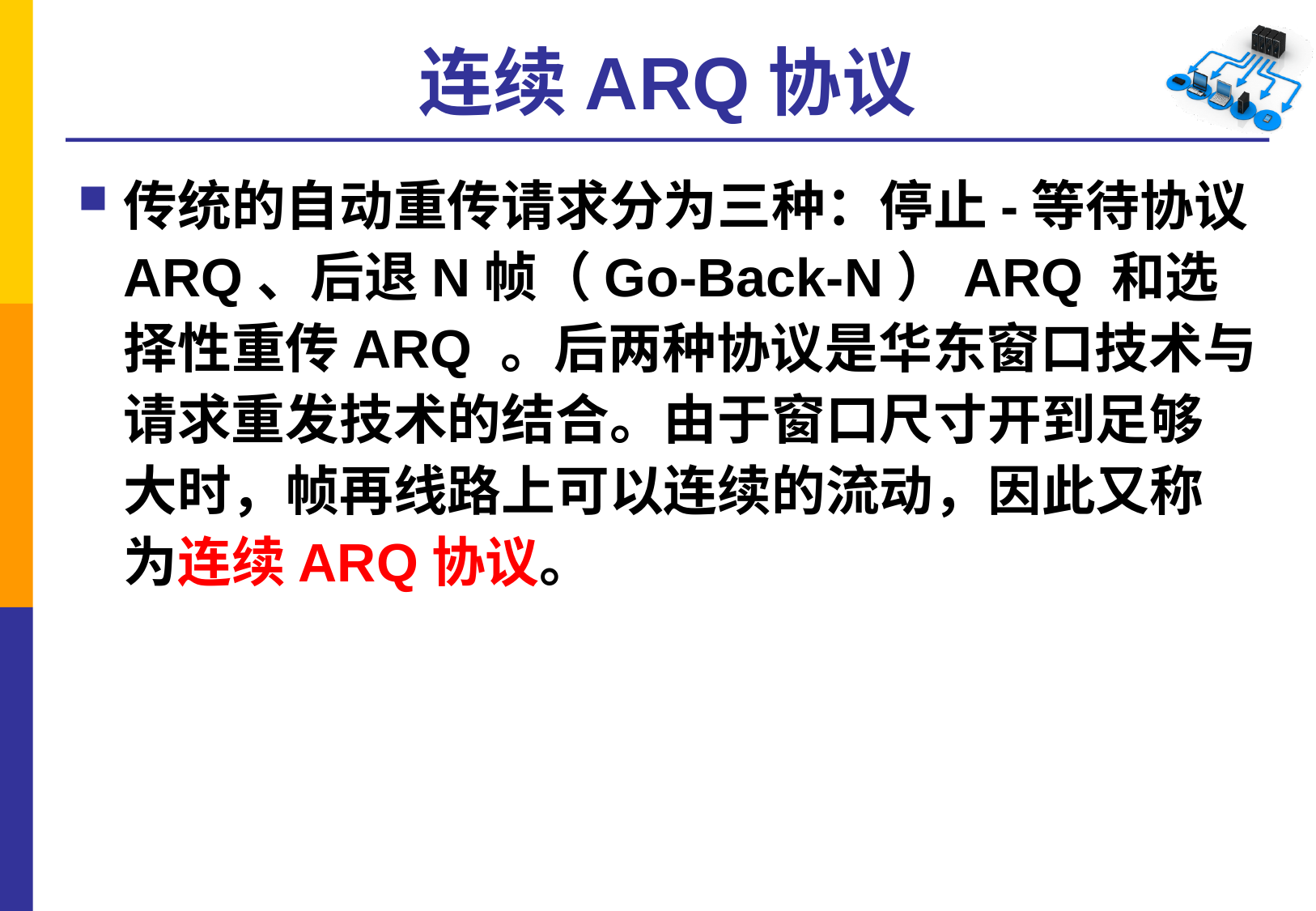

# 连续ARQ协议
传统的自动重传请求分为三种：停止-等待协议ARQ、后退N帧（Go-Back-N）ARQ 和选择性重传ARQ 。后两种协议是华东窗口技术与请求重发技术的结合。由于窗口尺寸开到足够大时，帧再线路上可以连续的流动，因此又称为连续ARQ协议。